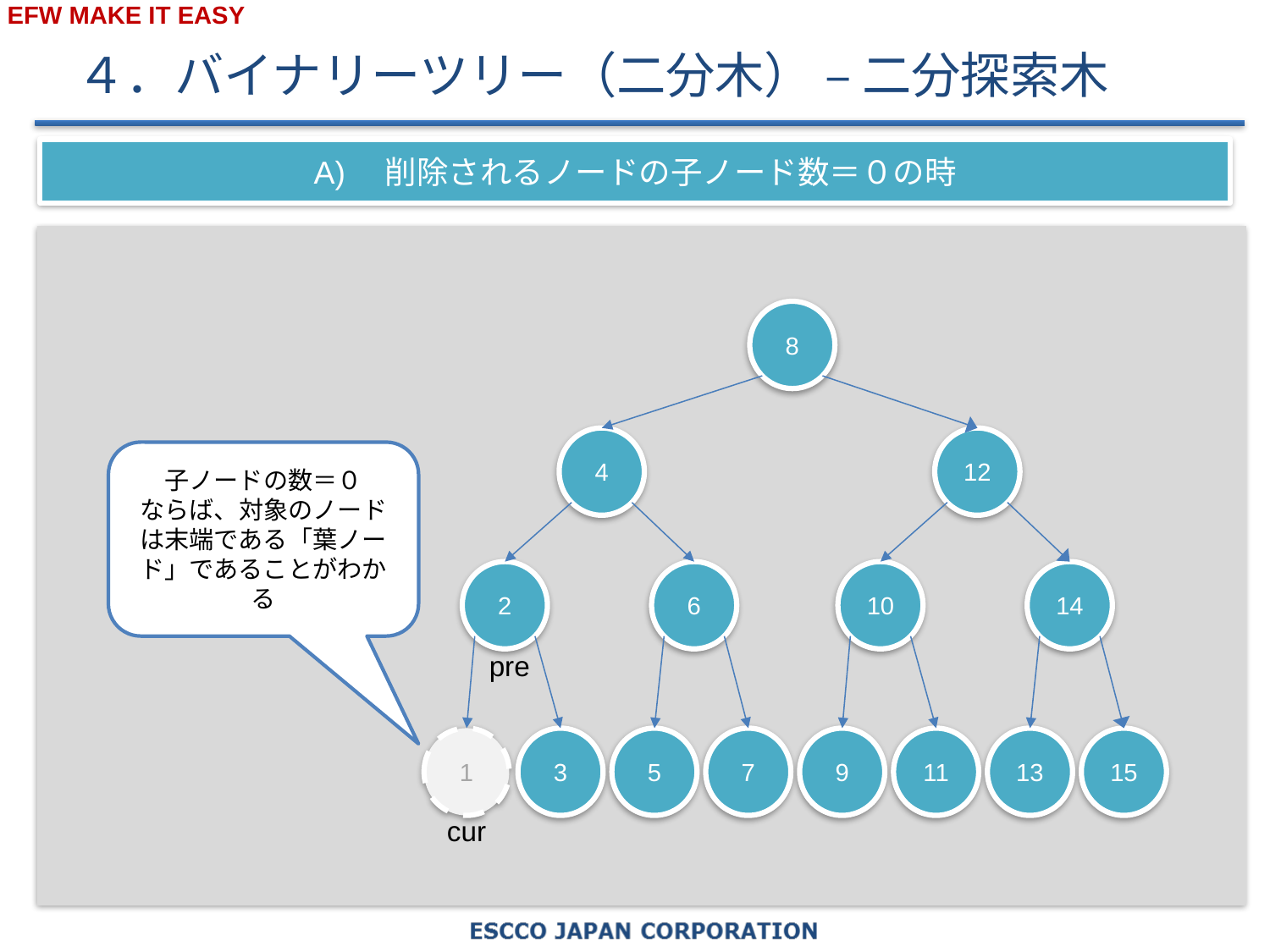

# ４．バイナリーツリー（二分木） – 二分探索木
A)　削除されるノードの子ノード数＝０の時

8
4
12
2
6
10
14
1
3
5
7
9
11
13
15
子ノードの数＝０
ならば、対象のノードは末端である「葉ノード」であることがわかる
pre
cur